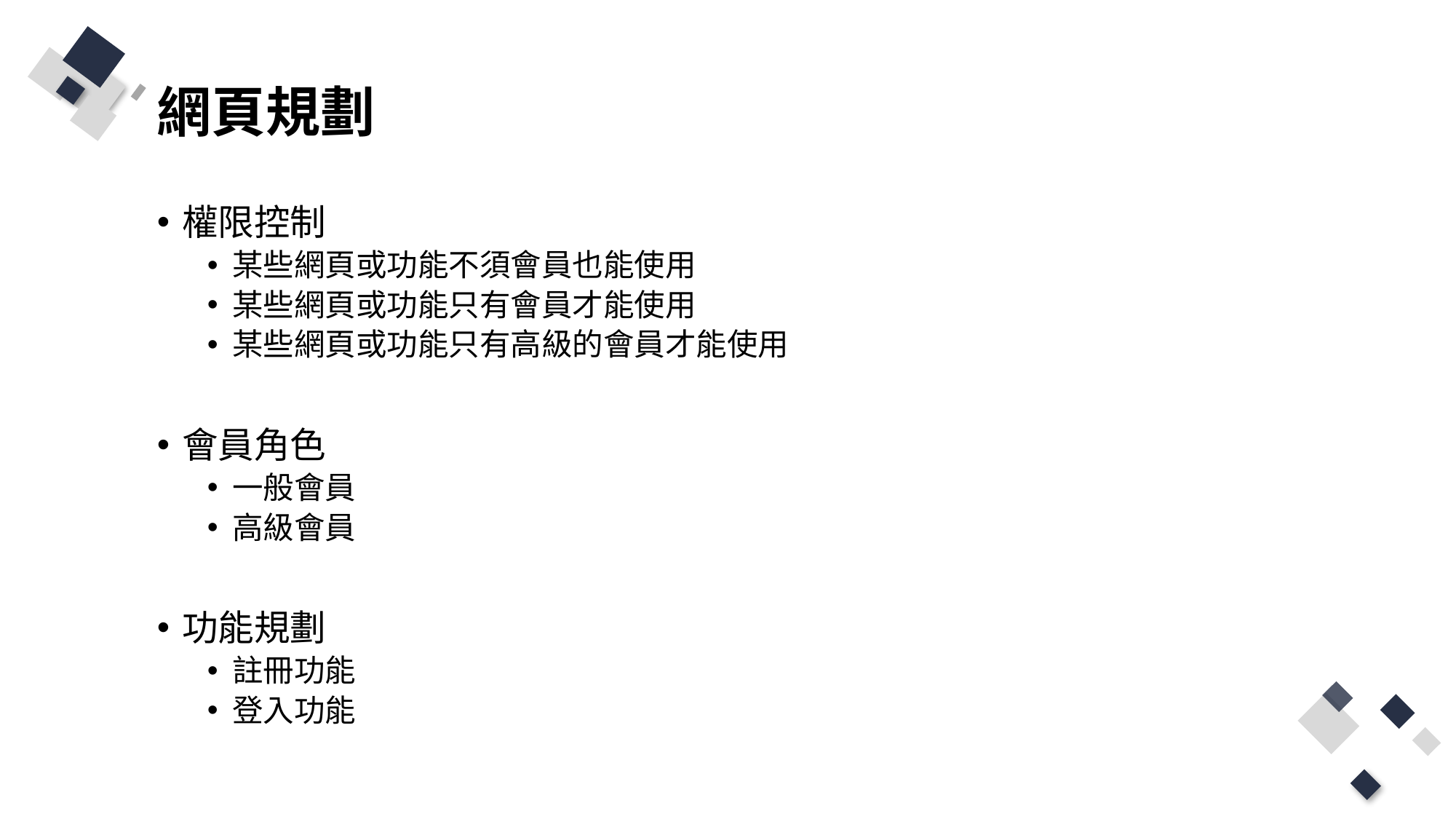

# 網頁規劃
權限控制
某些網頁或功能不須會員也能使用
某些網頁或功能只有會員才能使用
某些網頁或功能只有高級的會員才能使用

會員角色
一般會員
高級會員

功能規劃
註冊功能
登入功能